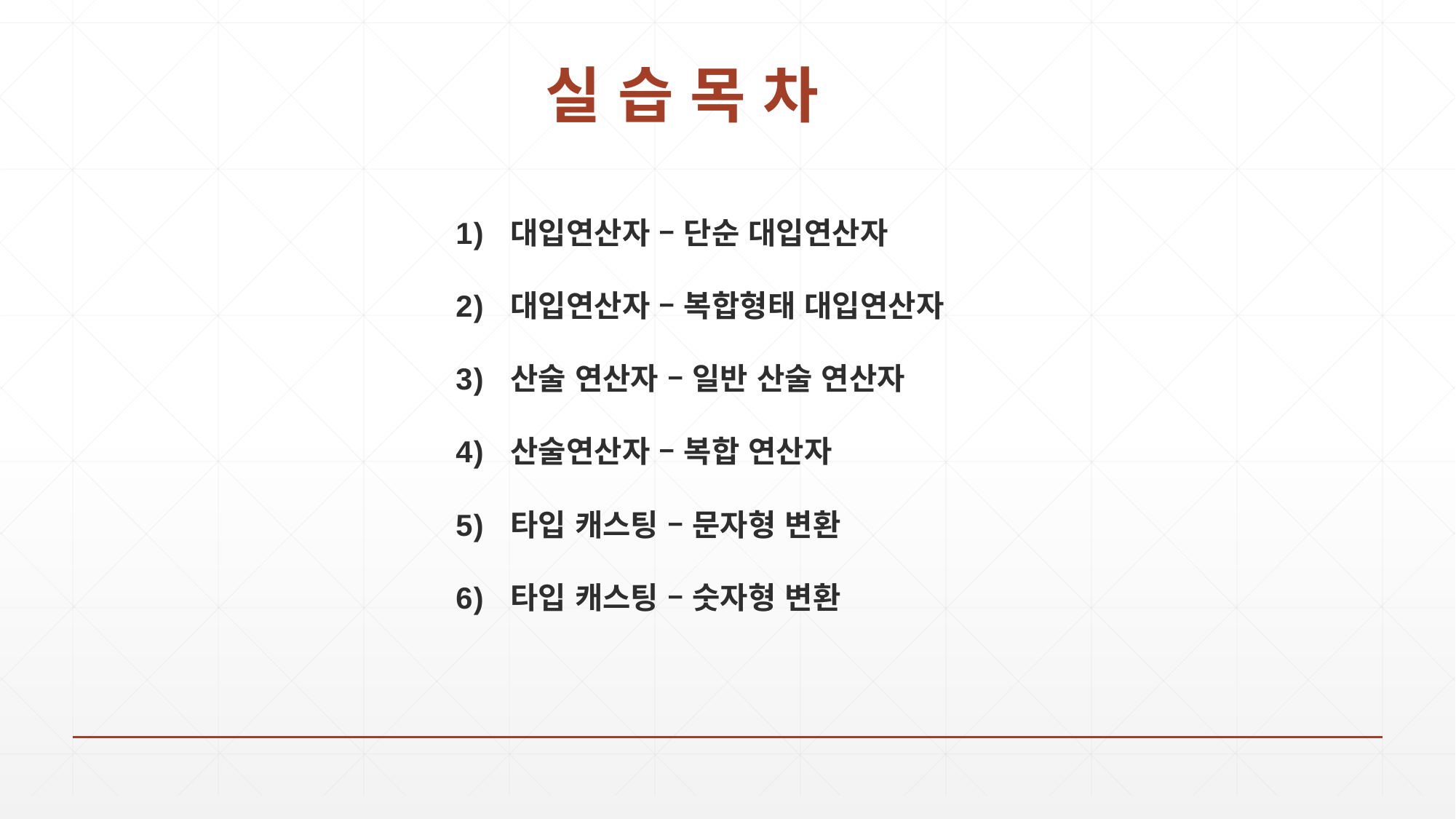

# 실 습 목 차
대입연산자 – 단순 대입연산자

대입연산자 – 복합형태 대입연산자

산술 연산자 – 일반 산술 연산자

산술연산자 – 복합 연산자

타입 캐스팅 – 문자형 변환

타입 캐스팅 – 숫자형 변환